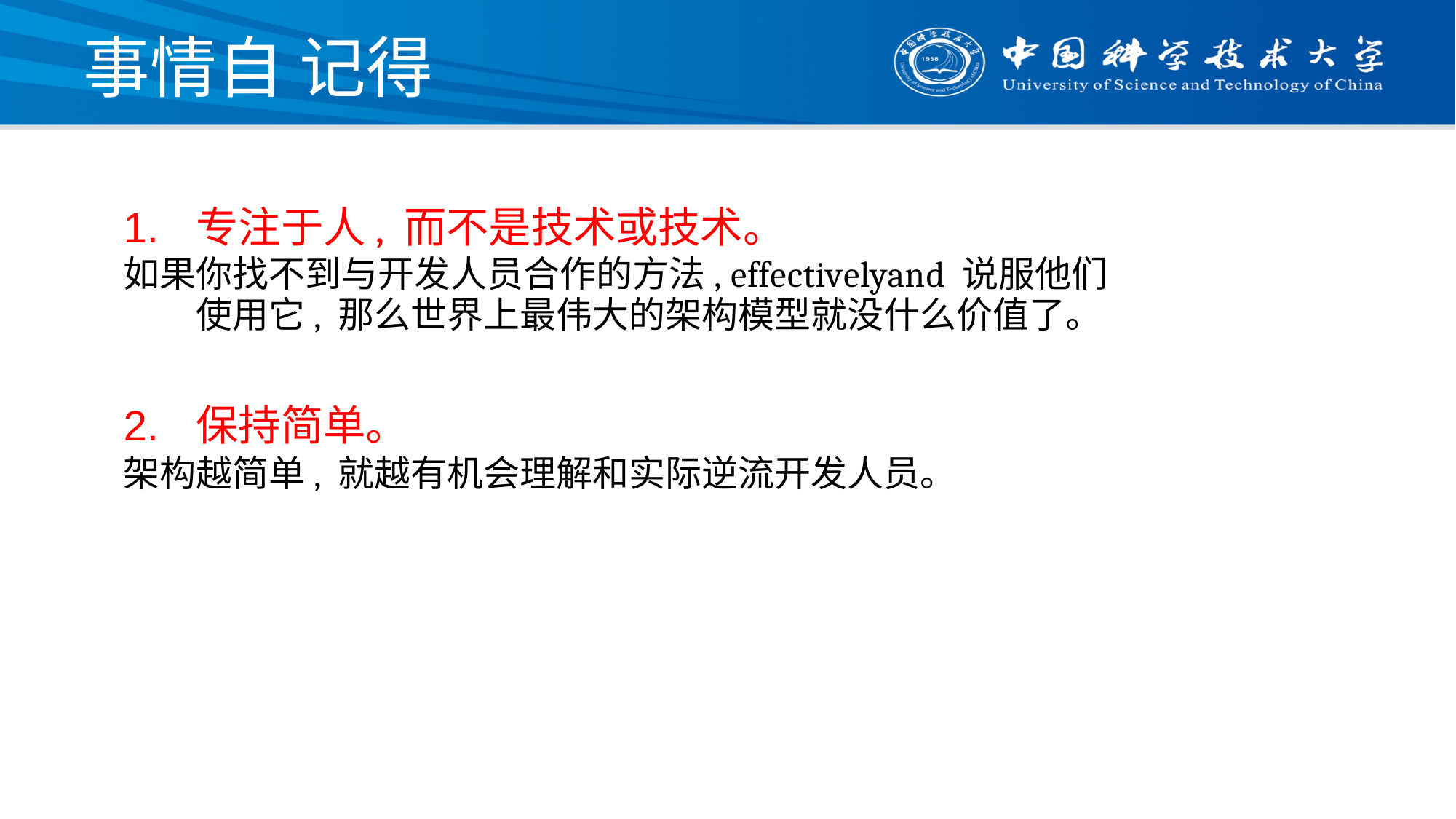

# 事情自 记得
专注于人, 而不是技术或技术。
如果你找不到与开发人员合作的方法, effectivelyand 说服他们使用它, 那么世界上最伟大的架构模型就没什么价值了。

保持简单。
架构越简单, 就越有机会理解和实际逆流开发人员。